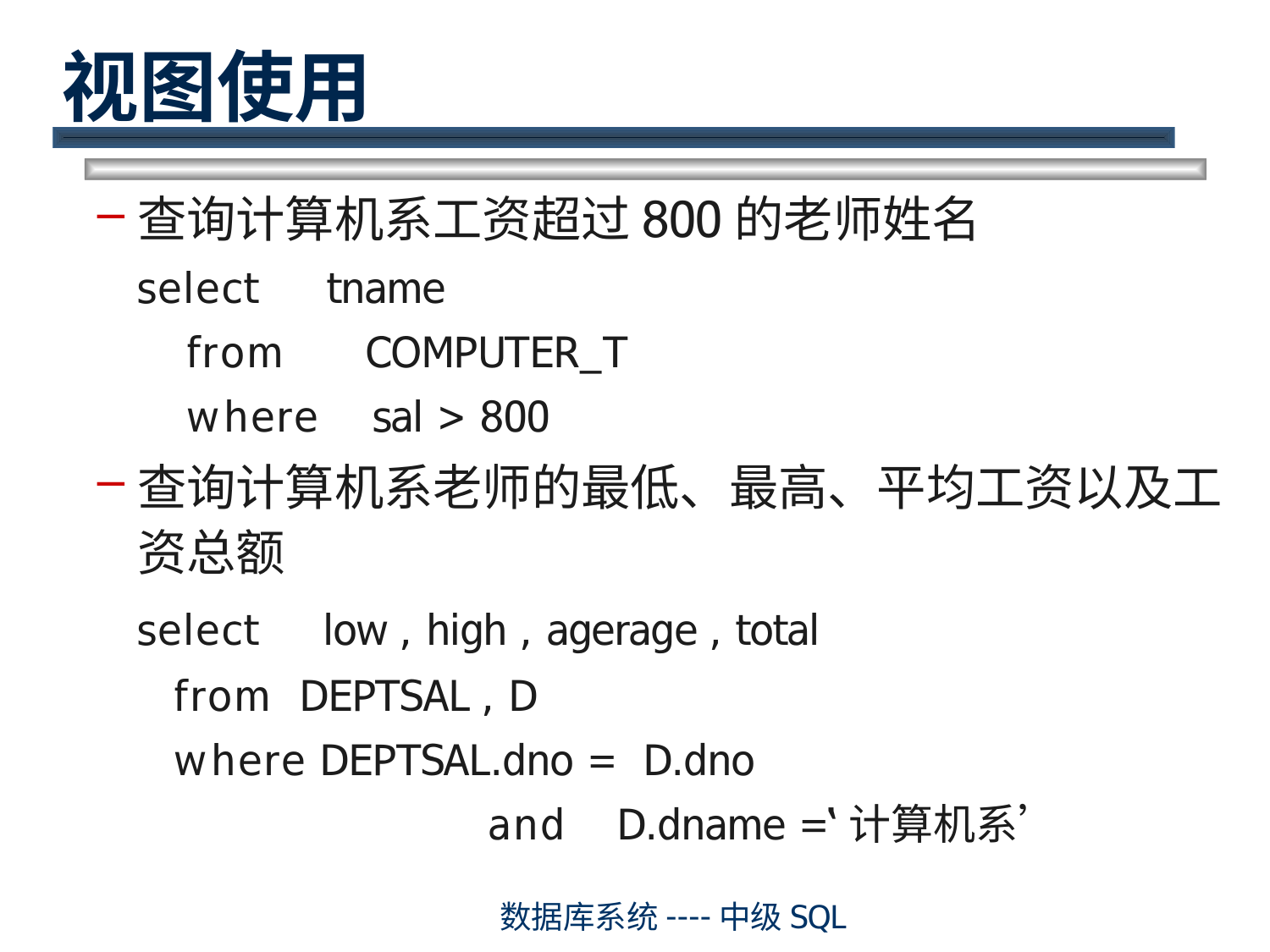

# 视图使用
查询计算机系工资超过800的老师姓名
	select     tname
	    from      COMPUTER_T
	    where    sal > 800
查询计算机系老师的最低、最高、平均工资以及工资总额
	select     low , high , agerage , total
	   from  DEPTSAL , D
	   where DEPTSAL.dno =  D.dno
    	                  and    D.dname =‘计算机系’
数据库系统----中级SQL